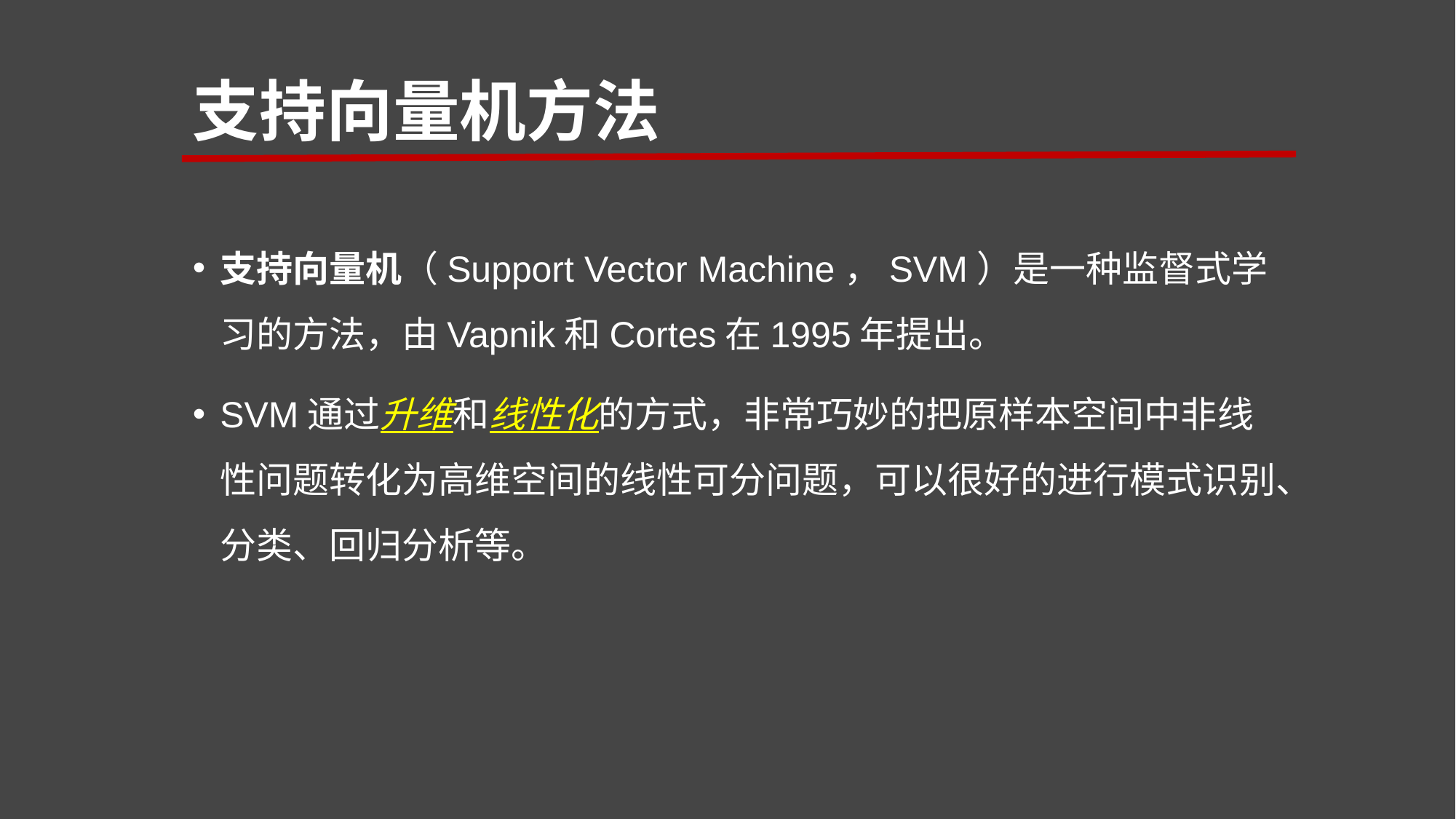

# 支持向量机方法
支持向量机（Support Vector Machine，SVM）是一种监督式学习的方法，由Vapnik和Cortes在1995年提出。
SVM通过升维和线性化的方式，非常巧妙的把原样本空间中非线性问题转化为高维空间的线性可分问题，可以很好的进行模式识别、分类、回归分析等。